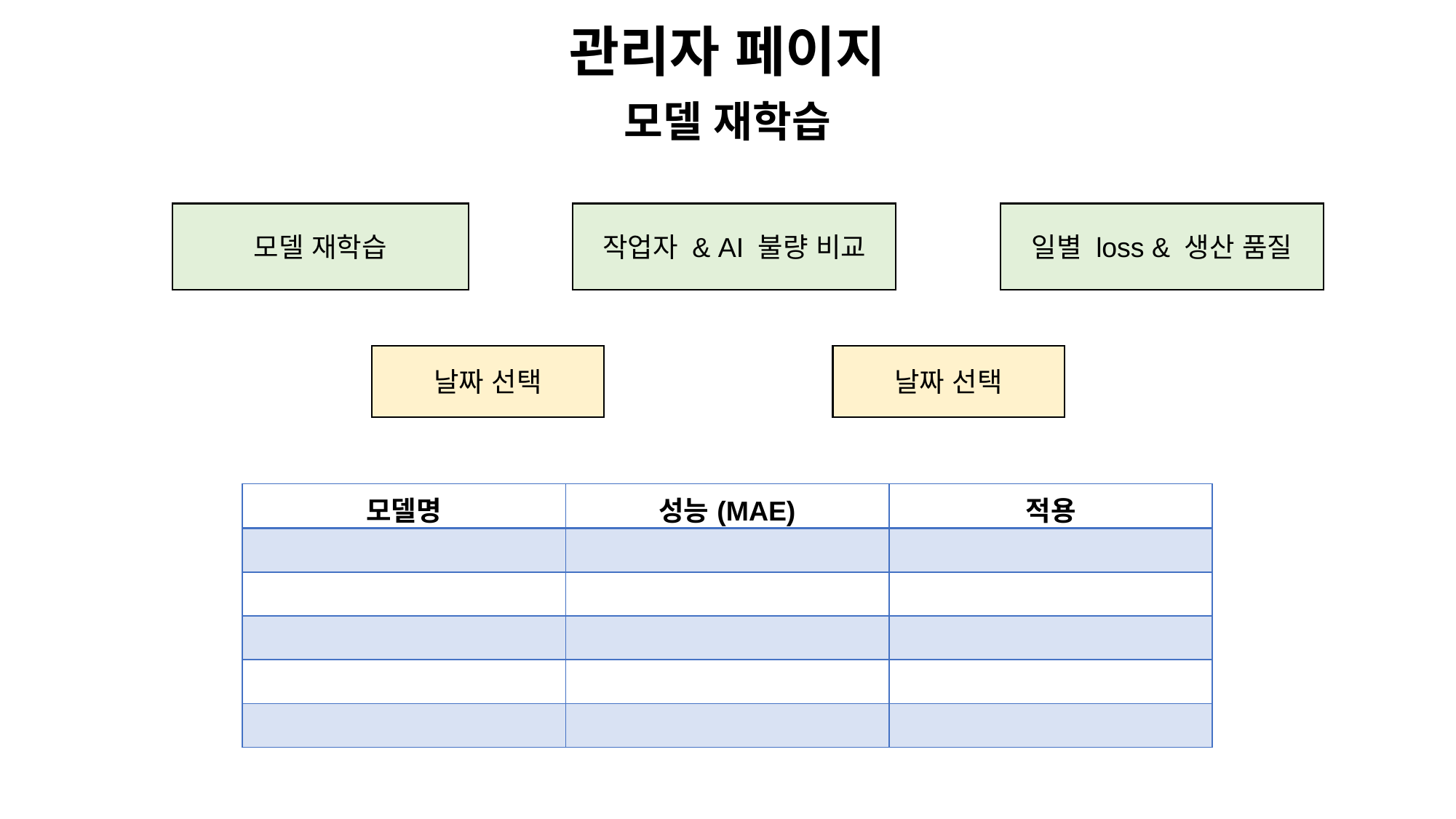

관리자 페이지
모델 재학습
모델 재학습
작업자 & AI 불량 비교
일별 loss & 생산 품질
날짜 선택
날짜 선택
| 모델명 | 성능(MAE) | 적용 |
| --- | --- | --- |
|  |  |  |
|  |  |  |
|  |  |  |
|  |  |  |
|  |  |  |